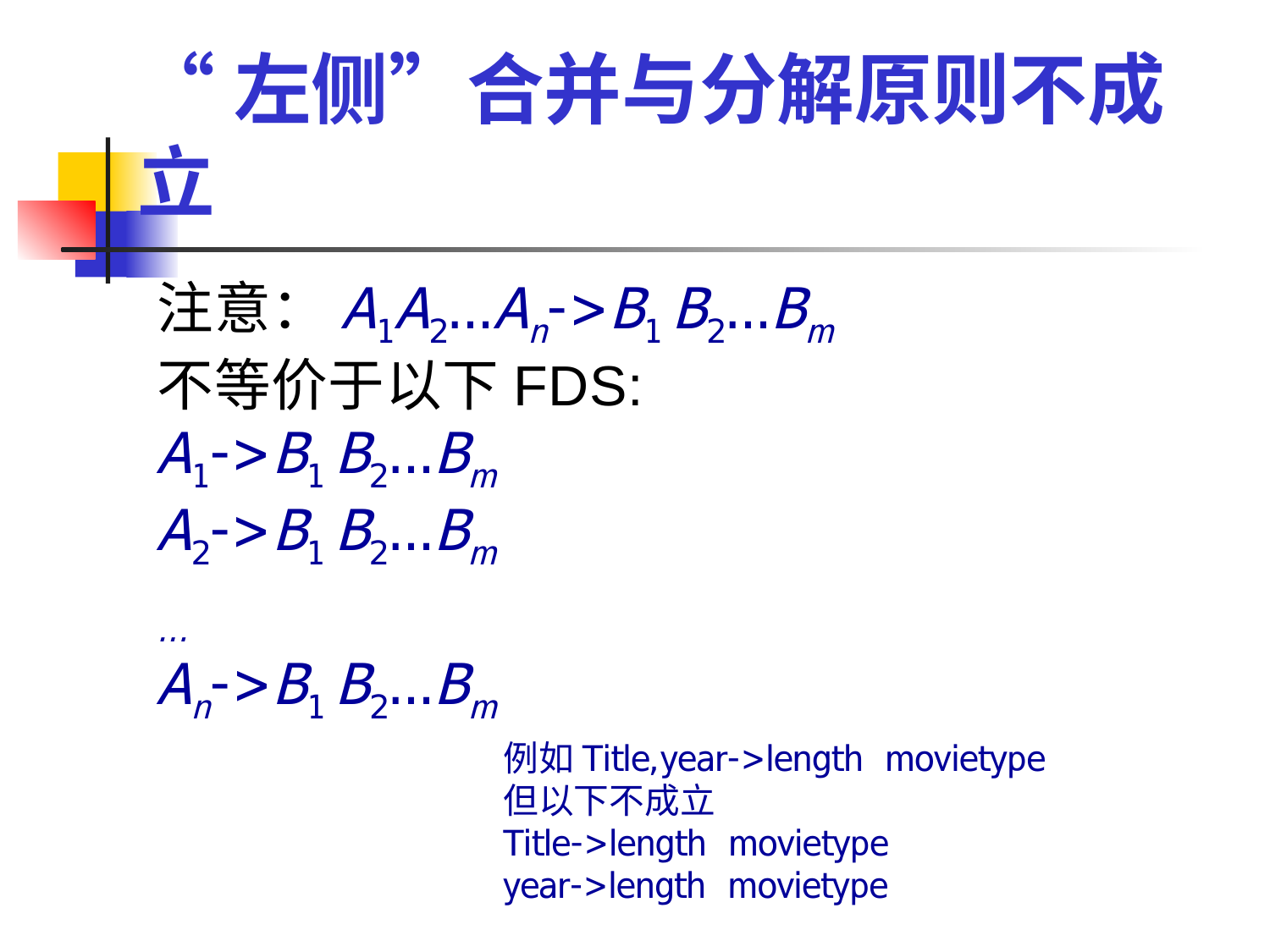

# “左侧”合并与分解原则不成立
注意：A1A2…An->B1 B2…Bm
不等价于以下FDS:
A1->B1 B2…Bm
A2->B1 B2…Bm
...
An->B1 B2…Bm

例如Title,year->length  movietype
但以下不成立
Title->length  movietype
year->length  movietype